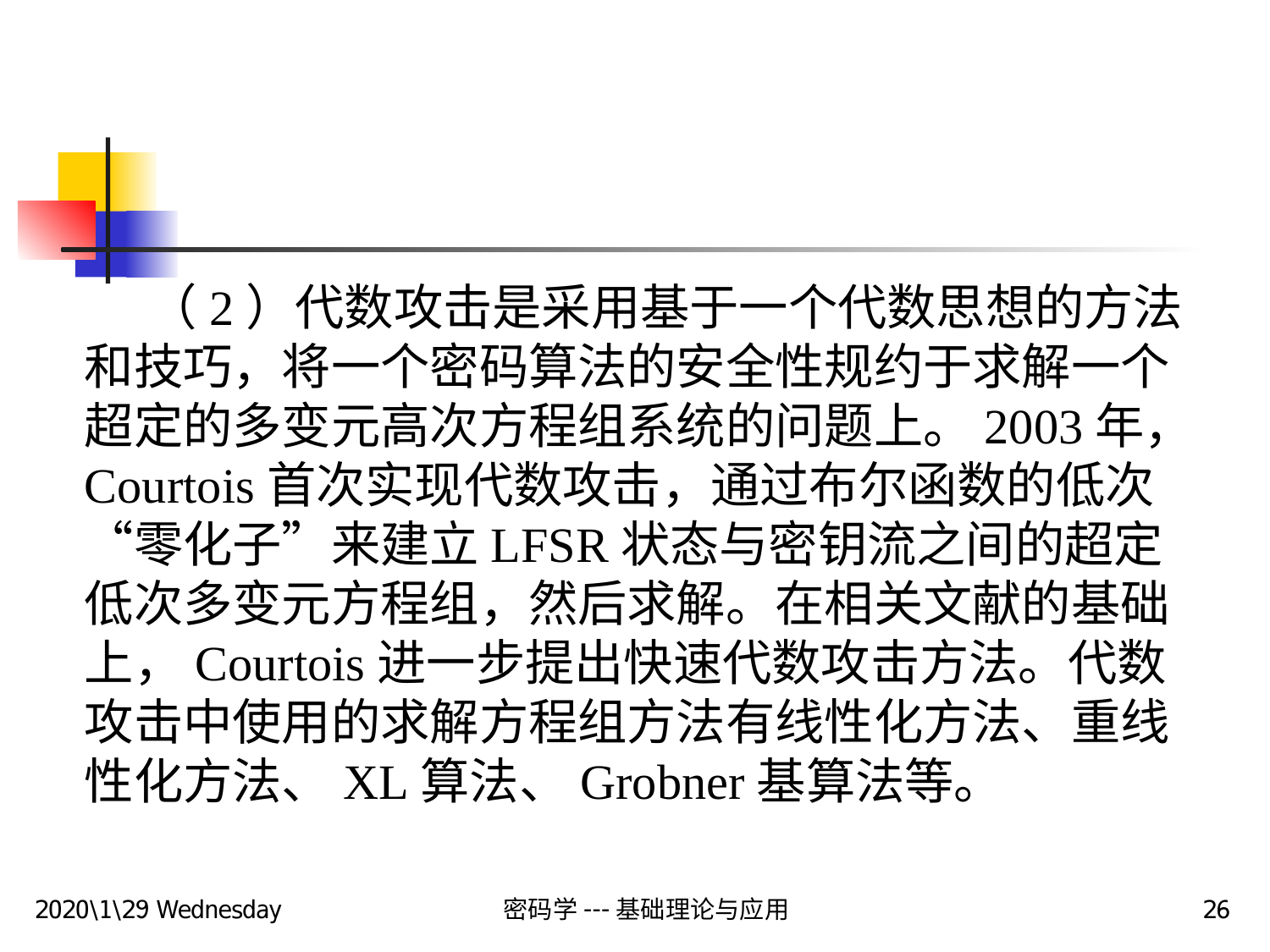

（2）代数攻击是采用基于一个代数思想的方法和技巧，将一个密码算法的安全性规约于求解一个超定的多变元高次方程组系统的问题上。2003年，Courtois首次实现代数攻击，通过布尔函数的低次“零化子”来建立LFSR状态与密钥流之间的超定低次多变元方程组，然后求解。在相关文献的基础上，Courtois进一步提出快速代数攻击方法。代数攻击中使用的求解方程组方法有线性化方法、重线性化方法、XL算法、Grobner基算法等。
2020\1\29 Wednesday
密码学---基础理论与应用
26